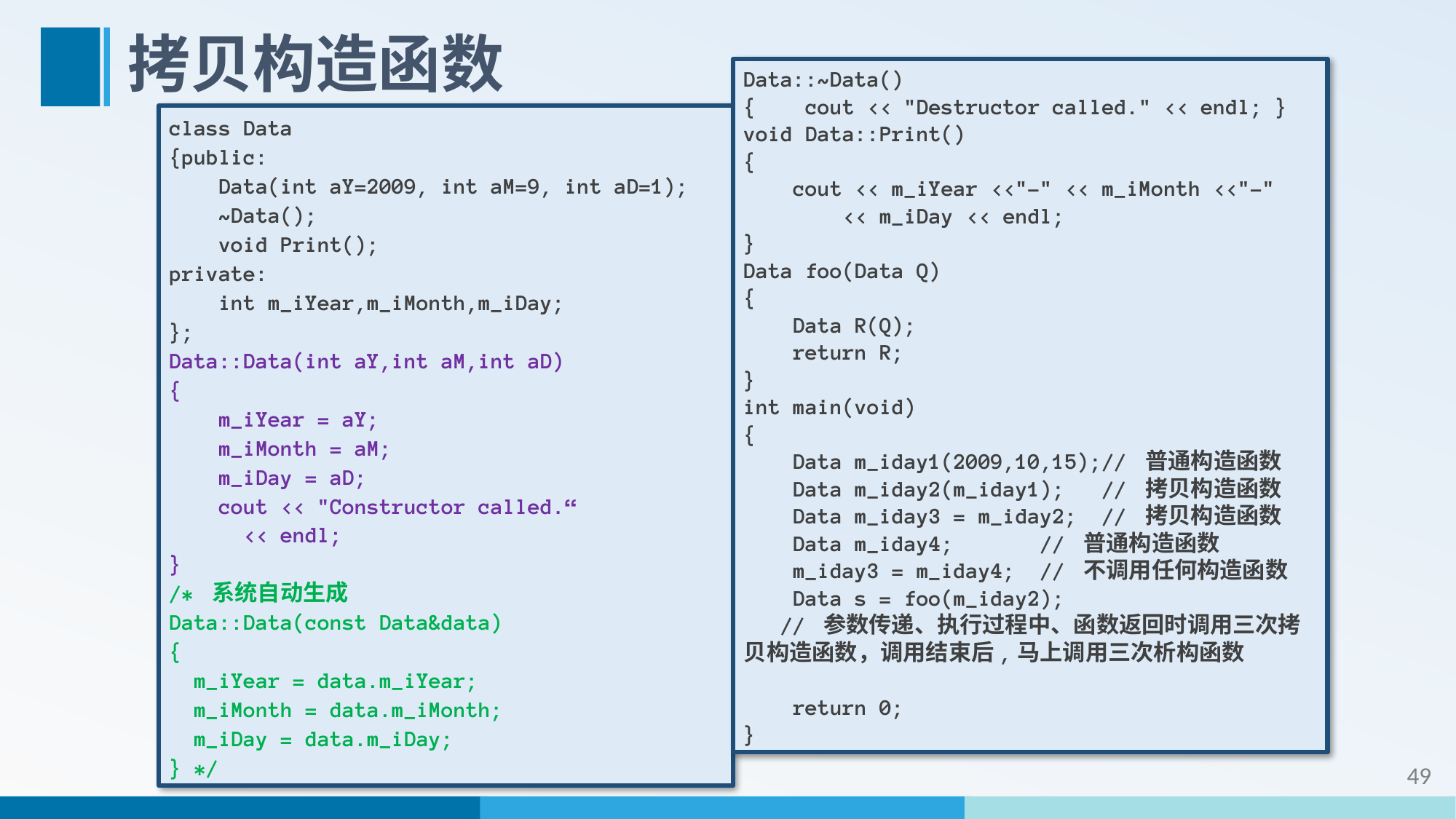

# 拷贝构造函数
Data::~Data()
{    cout << "Destructor called." << endl; }
void Data::Print()
{
    cout << m_iYear <<"-" << m_iMonth <<"-"
        << m_iDay << endl;
}
Data foo(Data Q)
{
    Data R(Q);
    return R;
}
int main(void)
{
    Data m_iday1(2009,10,15);// 普通构造函数
    Data m_iday2(m_iday1);   // 拷贝构造函数
    Data m_iday3 = m_iday2;  // 拷贝构造函数
    Data m_iday4;       // 普通构造函数
    m_iday3 = m_iday4;  // 不调用任何构造函数
    Data s = foo(m_iday2);
   // 参数传递、执行过程中、函数返回时调用三次拷贝构造函数，调用结束后,马上调用三次析构函数

    return 0;
}
class Data
{public:
    Data(int aY=2009, int aM=9, int aD=1);
    ~Data();
    void Print();
private:
    int m_iYear,m_iMonth,m_iDay;
};
Data::Data(int aY,int aM,int aD)
{
    m_iYear = aY;
    m_iMonth = aM;
    m_iDay = aD;
    cout << "Constructor called.“
      << endl;
}
/* 系统自动生成
Data::Data(const Data&data)
{
  m_iYear = data.m_iYear;
  m_iMonth = data.m_iMonth;
  m_iDay = data.m_iDay;
} */